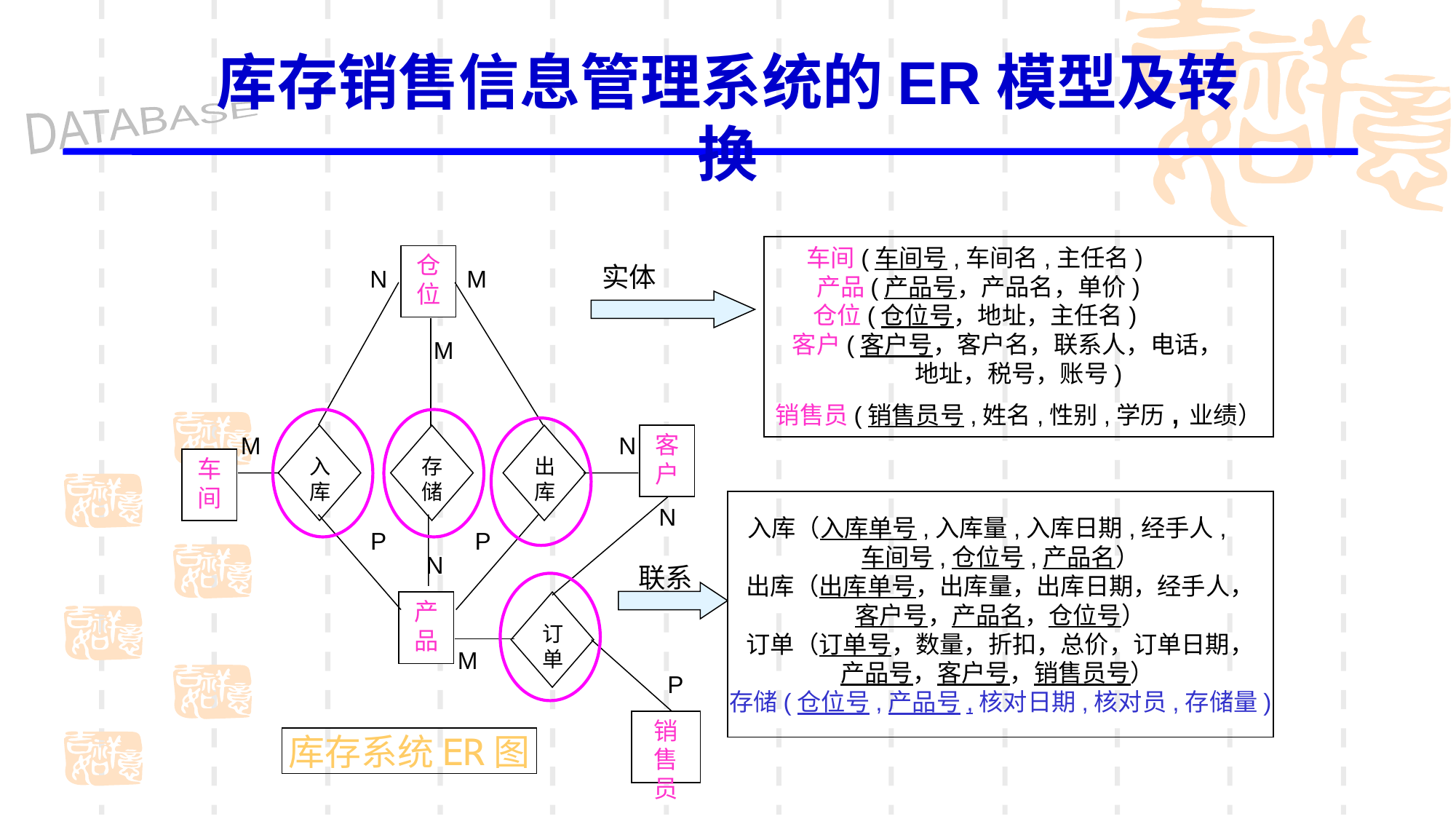

# 库存销售信息管理系统的ER模型及转换
车间(车间号,车间名,主任名)
产品(产品号，产品名，单价)
仓位(仓位号，地址，主任名)
客户(客户号，客户名，联系人，电话，
地址，税号，账号)
销售员(销售员号,姓名,性别,学历,业绩）

仓位
N
M

M
M
入库
存储
出库
客户
车间

N

P
P
N
产品
订单

M

销售员
N
P
实体

入库（入库单号,入库量,入库日期,经手人,
车间号,仓位号,产品名）
出库（出库单号，出库量，出库日期，经手人，
客户号，产品名，仓位号）
订单（订单号，数量，折扣，总价，订单日期，
产品号，客户号，销售员号）
存储(仓位号,产品号,核对日期,核对员,存储量)
联系

库存系统ER图